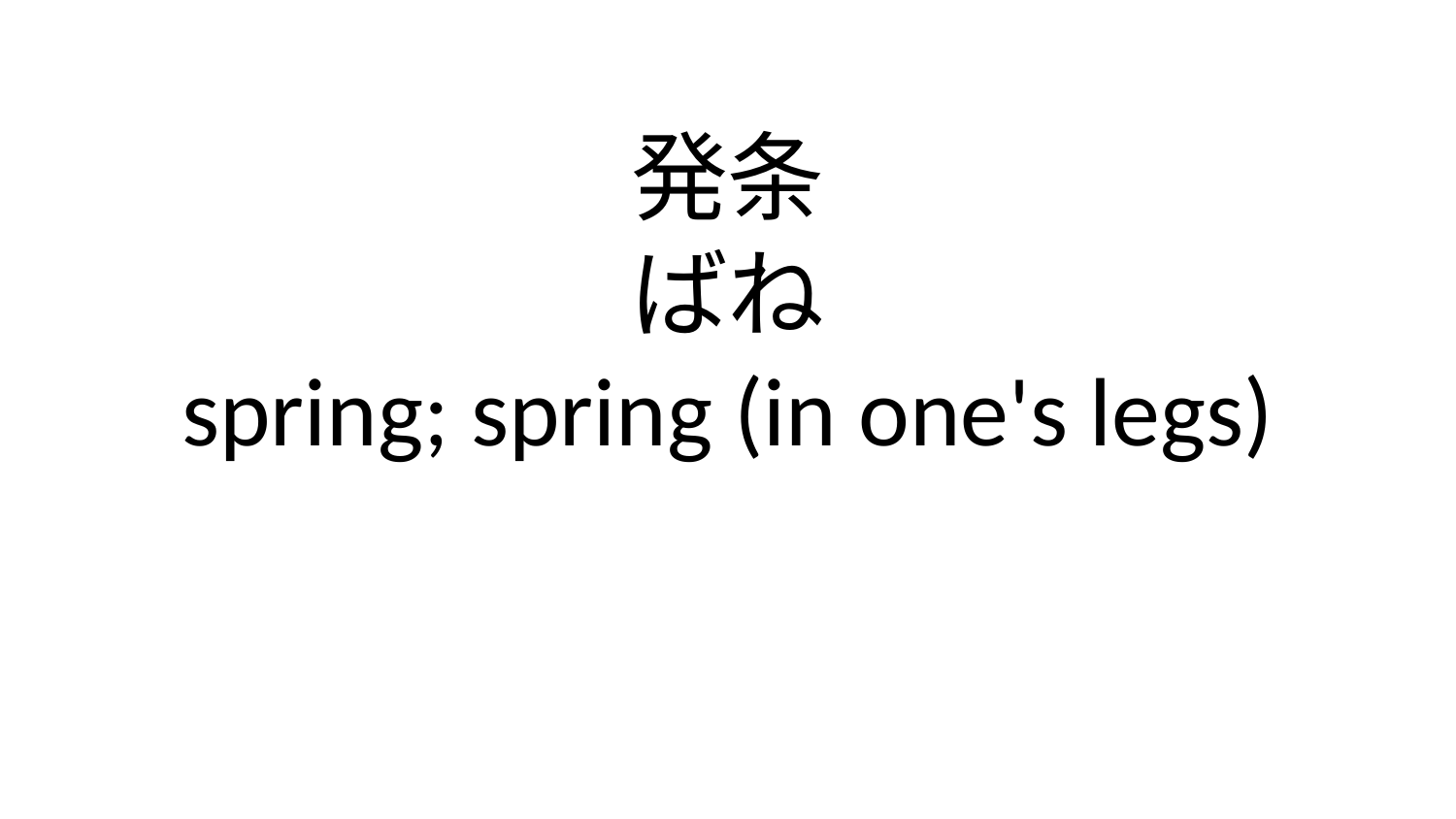

発条
ばね
spring; spring (in one's legs)